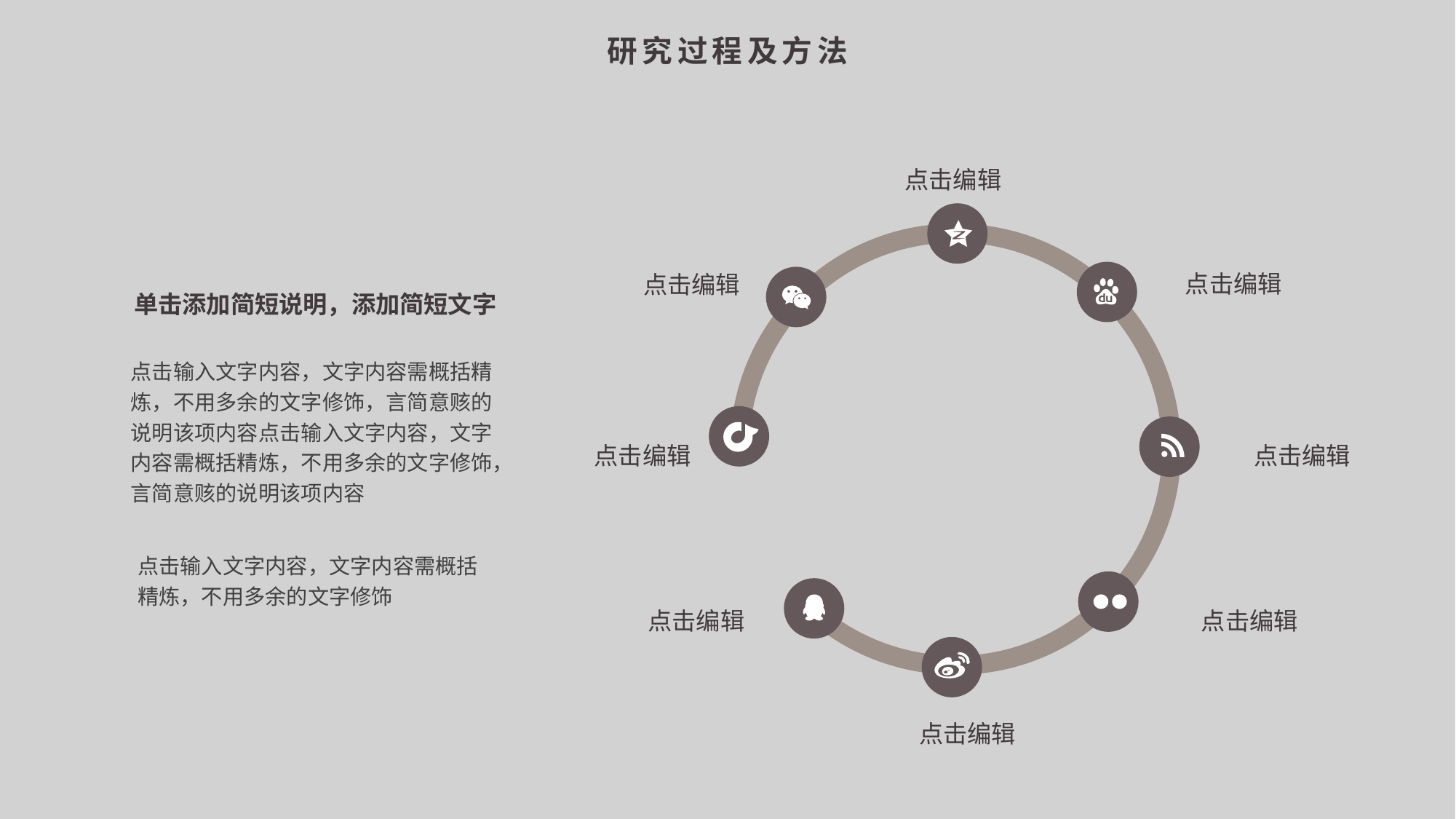

研究过程及方法
点击编辑

点击编辑
点击编辑

单击添加简短说明，添加简短文字

点击输入文字内容，文字内容需概括精炼，不用多余的文字修饰，言简意赅的说明该项内容点击输入文字内容，文字内容需概括精炼，不用多余的文字修饰，言简意赅的说明该项内容

点击编辑
点击编辑

点击输入文字内容，文字内容需概括精炼，不用多余的文字修饰

点击编辑
点击编辑

点击编辑